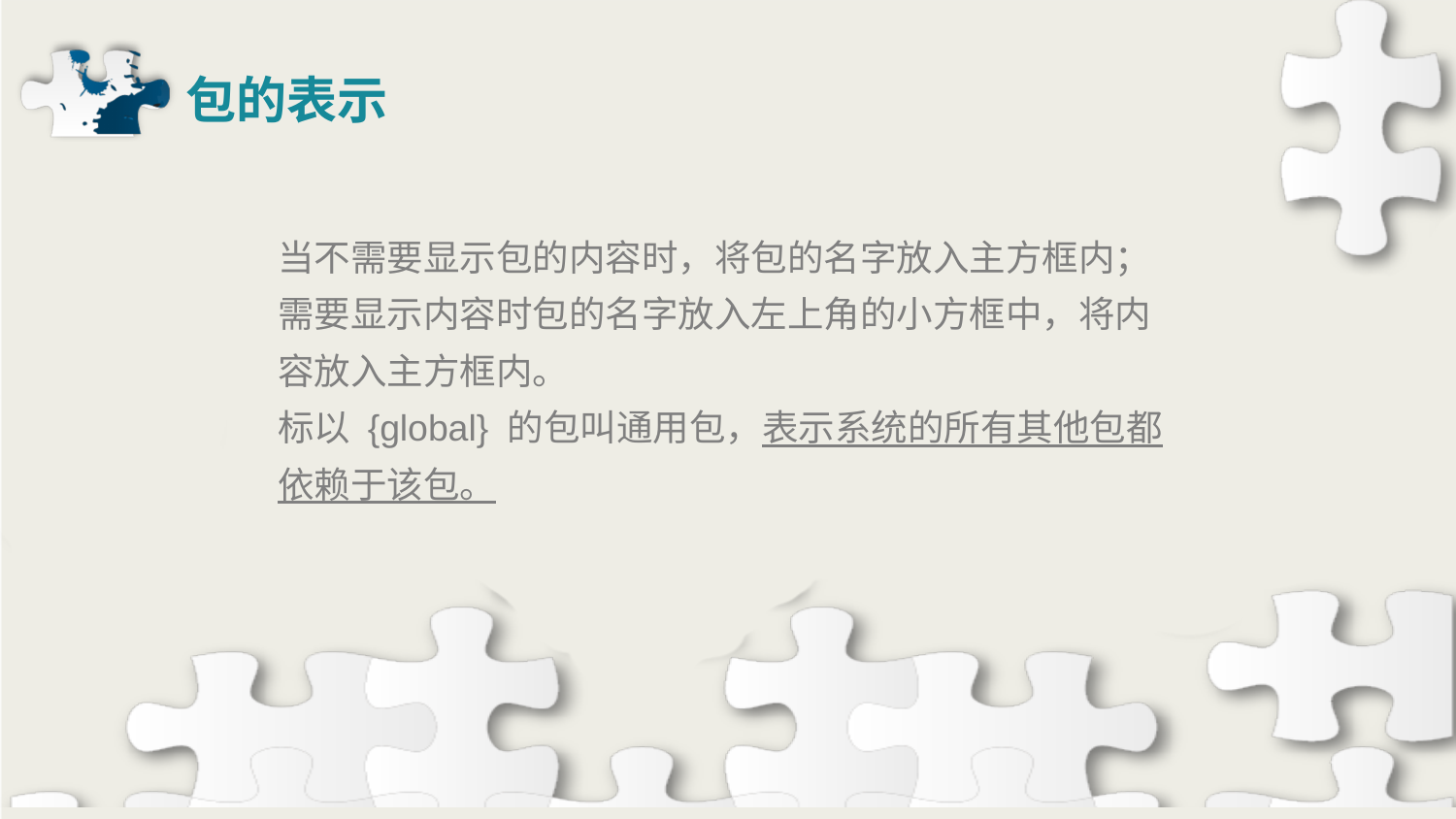

包的表示
当不需要显示包的内容时，将包的名字放入主方框内；
需要显示内容时包的名字放入左上角的小方框中，将内容放入主方框内。
标以 {global} 的包叫通用包，表示系统的所有其他包都依赖于该包。